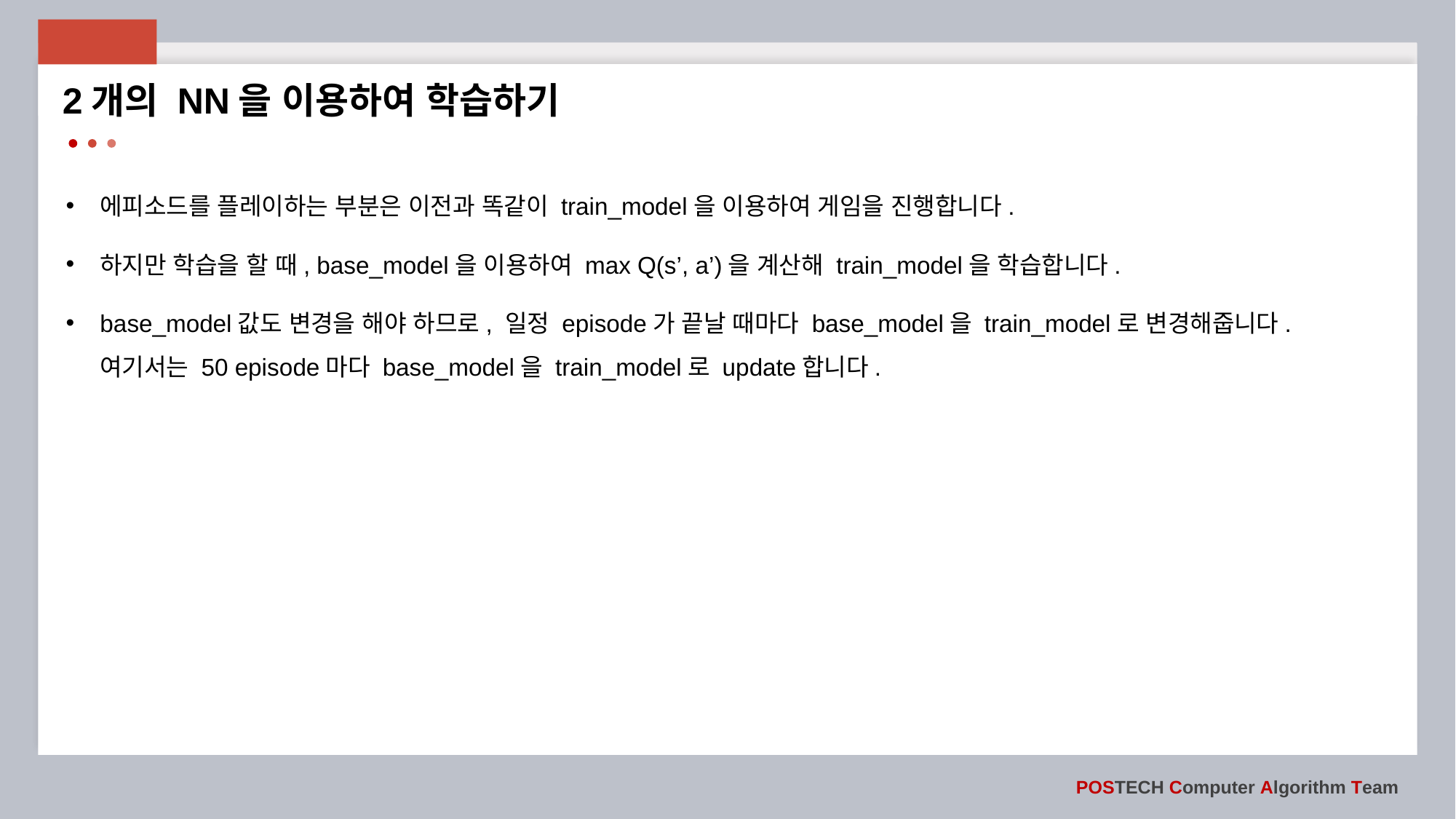

2개의 NN을 이용하여 학습하기

에피소드를 플레이하는 부분은 이전과 똑같이 train_model을 이용하여 게임을 진행합니다.
하지만 학습을 할 때, base_model을 이용하여 max Q(s’, a’)을 계산해 train_model을 학습합니다.
base_model값도 변경을 해야 하므로, 일정 episode가 끝날 때마다 base_model을 train_model로 변경해줍니다. 여기서는 50 episode마다 base_model을 train_model로 update합니다.